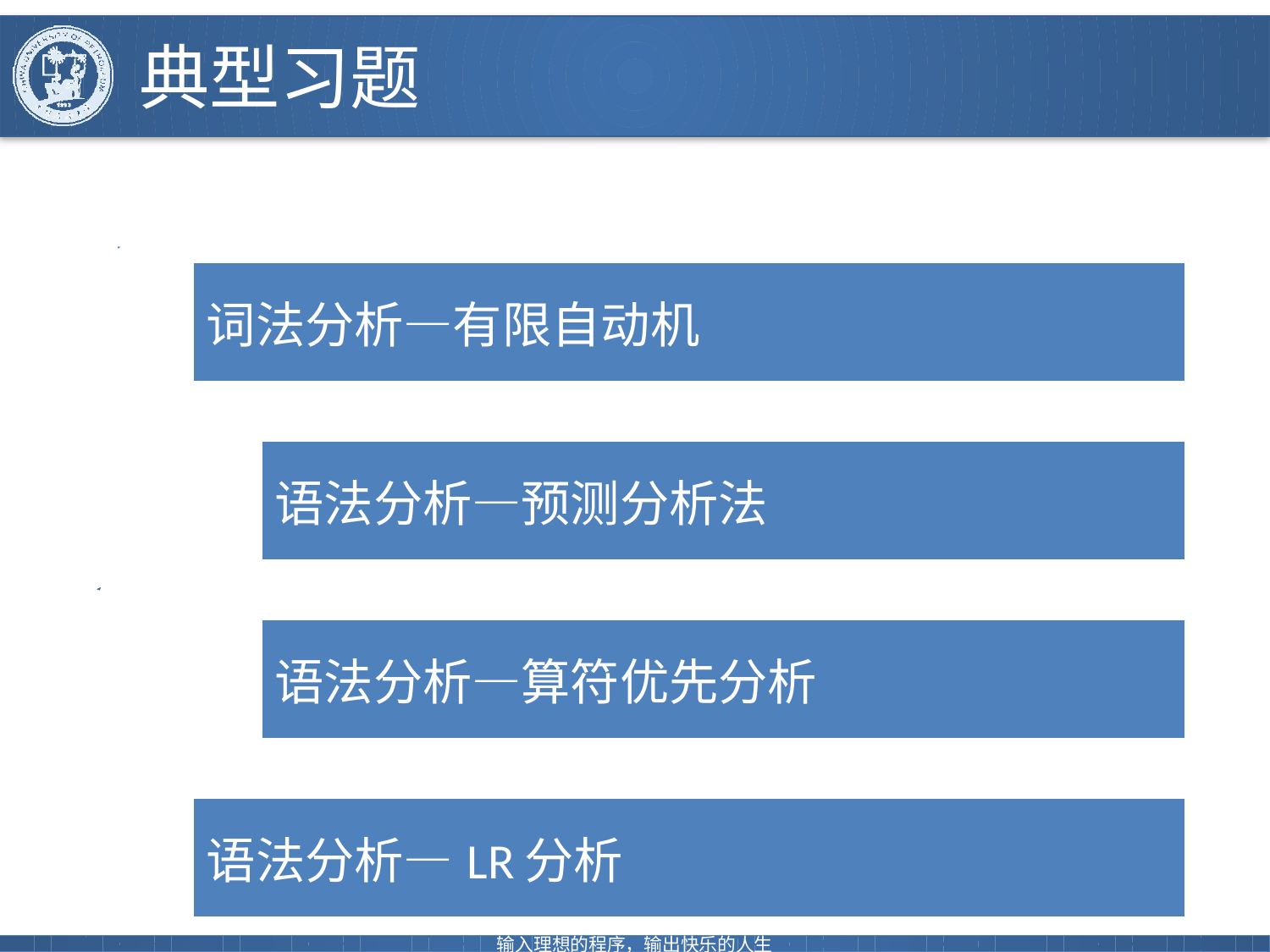

# 典型习题
词法分析—有限自动机
语法分析—预测分析法
语法分析—算符优先分析
语法分析—LR分析